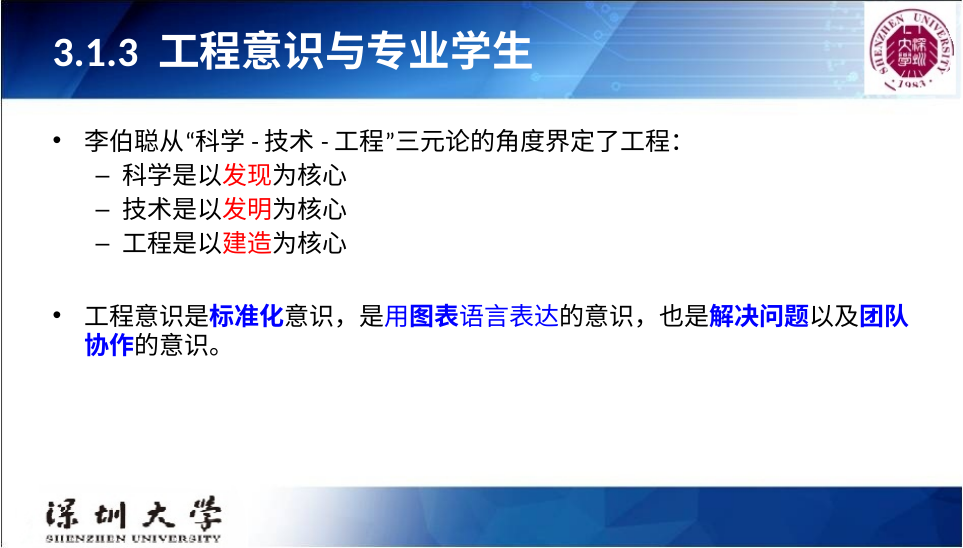

# 3.1.3 工程意识与专业学生
李伯聪从“科学-技术-工程”三元论的角度界定了工程：
科学是以发现为核心
技术是以发明为核心
工程是以建造为核心

工程意识是标准化意识，是用图表语言表达的意识，也是解决问题以及团队协作的意识。
102